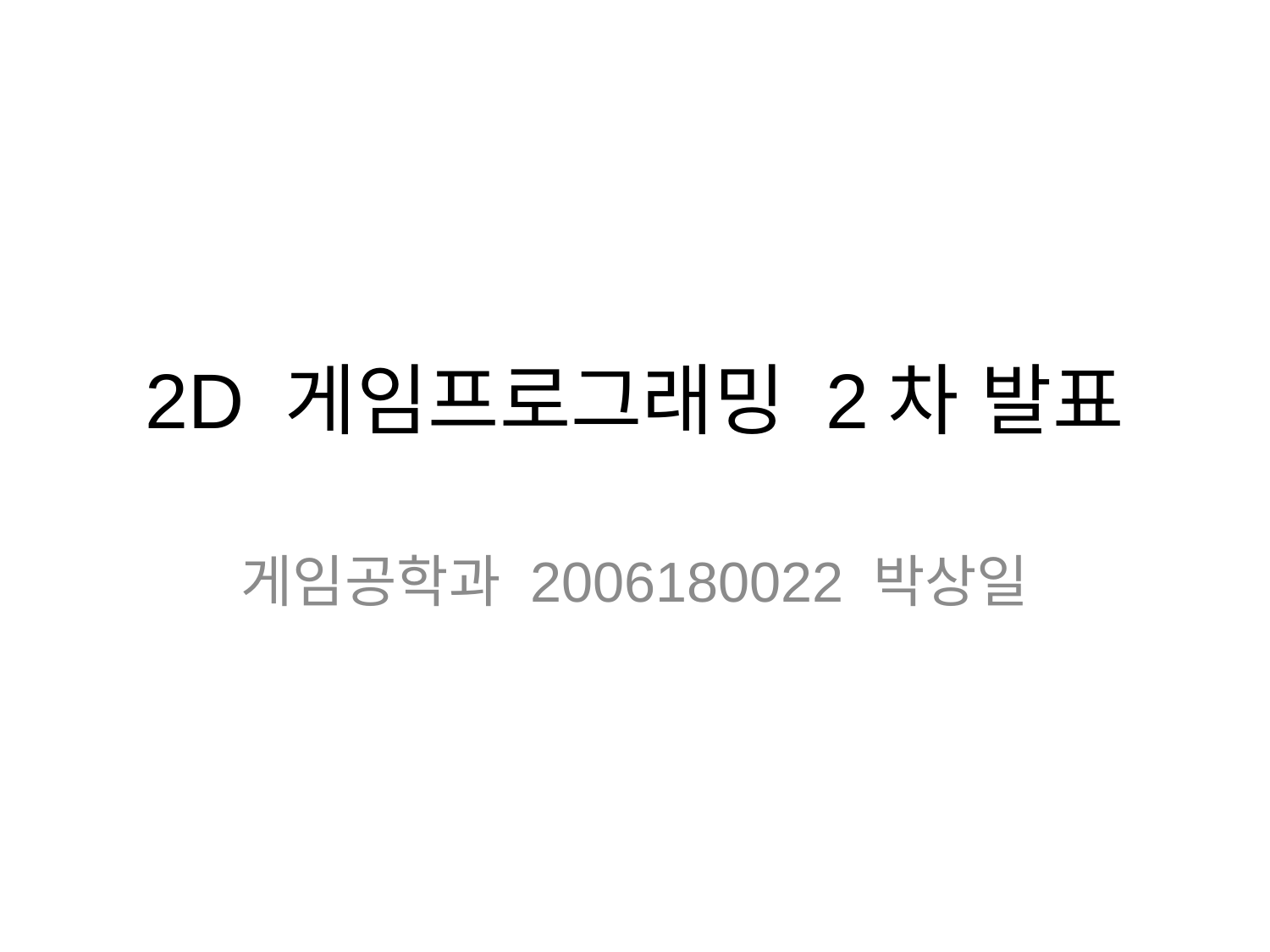

# 2D 게임프로그래밍 2차 발표
게임공학과 2006180022 박상일